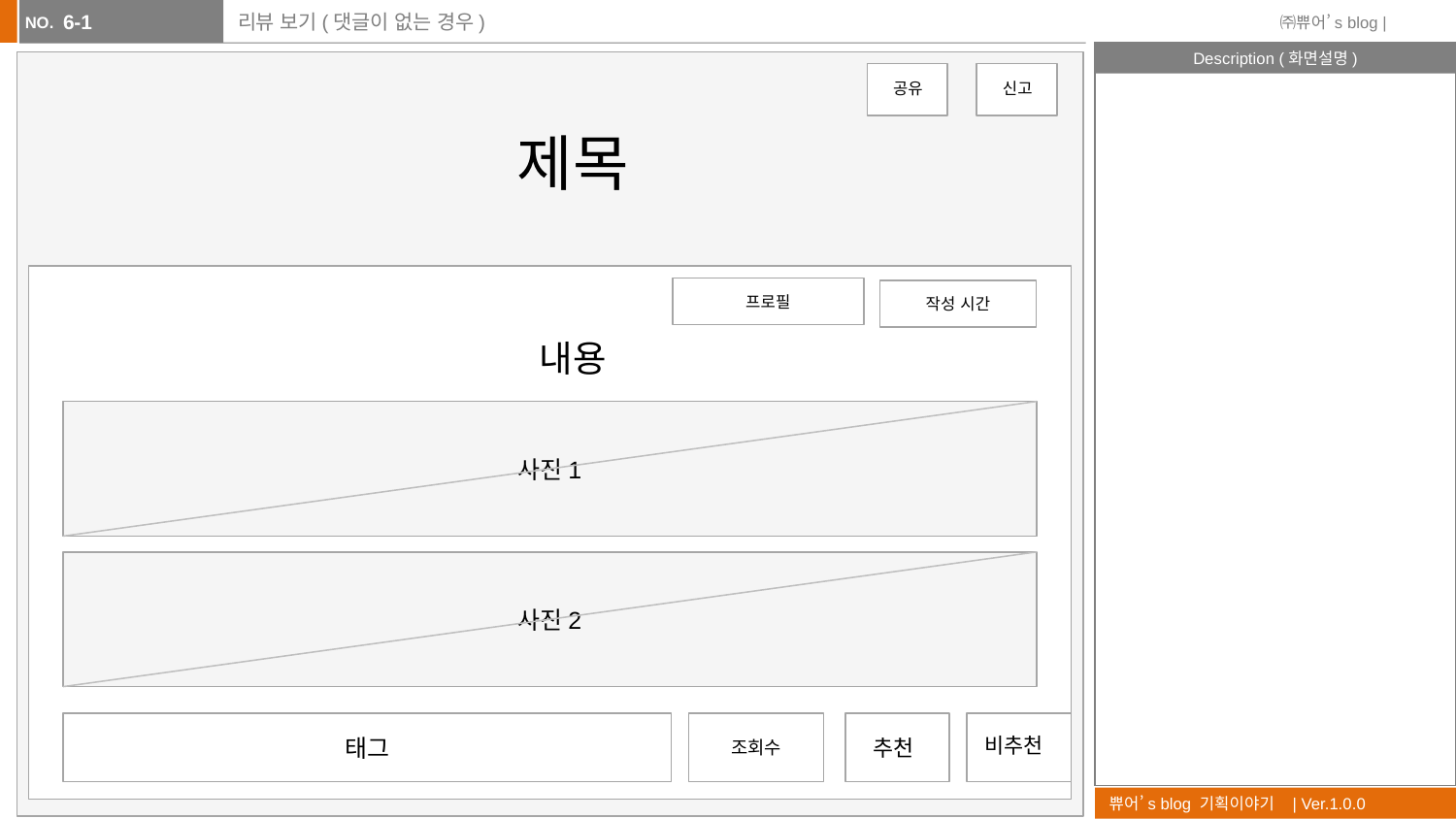

6-1
# 리뷰 보기(댓글이 없는 경우)

공유

신고

제목

프로필
작성 시간
태그
조회수

추천

비추천
내용
사진1
사진2